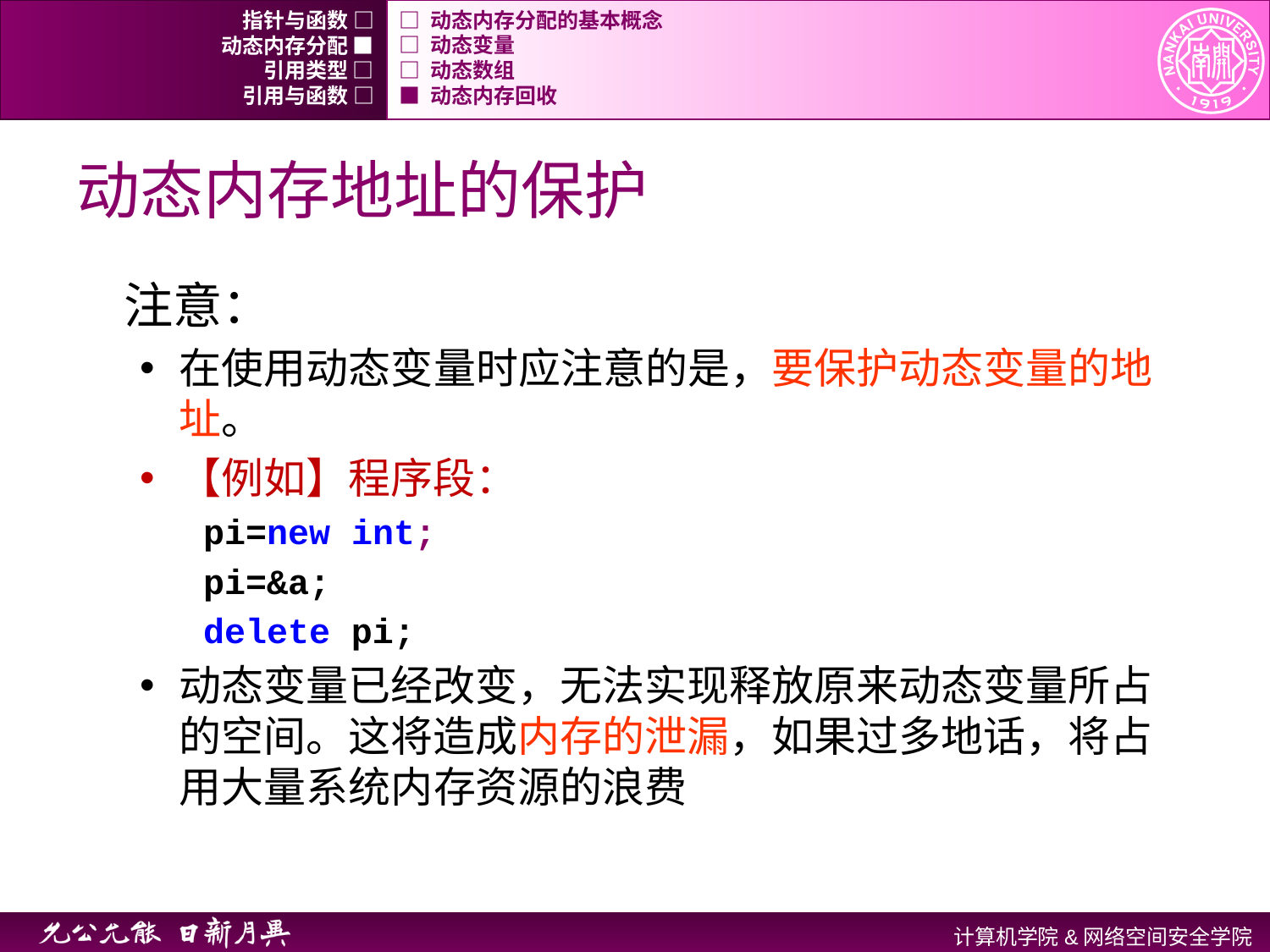

指针与函数 □
□ 动态内存分配的基本概念
动态内存分配 ■
□ 动态变量
引用类型 □
□ 动态数组
引用与函数 □
■ 动态内存回收
# 动态内存地址的保护
注意：
在使用动态变量时应注意的是，要保护动态变量的地址。
【例如】程序段：
pi=new int;
pi=&a;
delete pi;
动态变量已经改变，无法实现释放原来动态变量所占的空间。这将造成内存的泄漏，如果过多地话，将占用大量系统内存资源的浪费